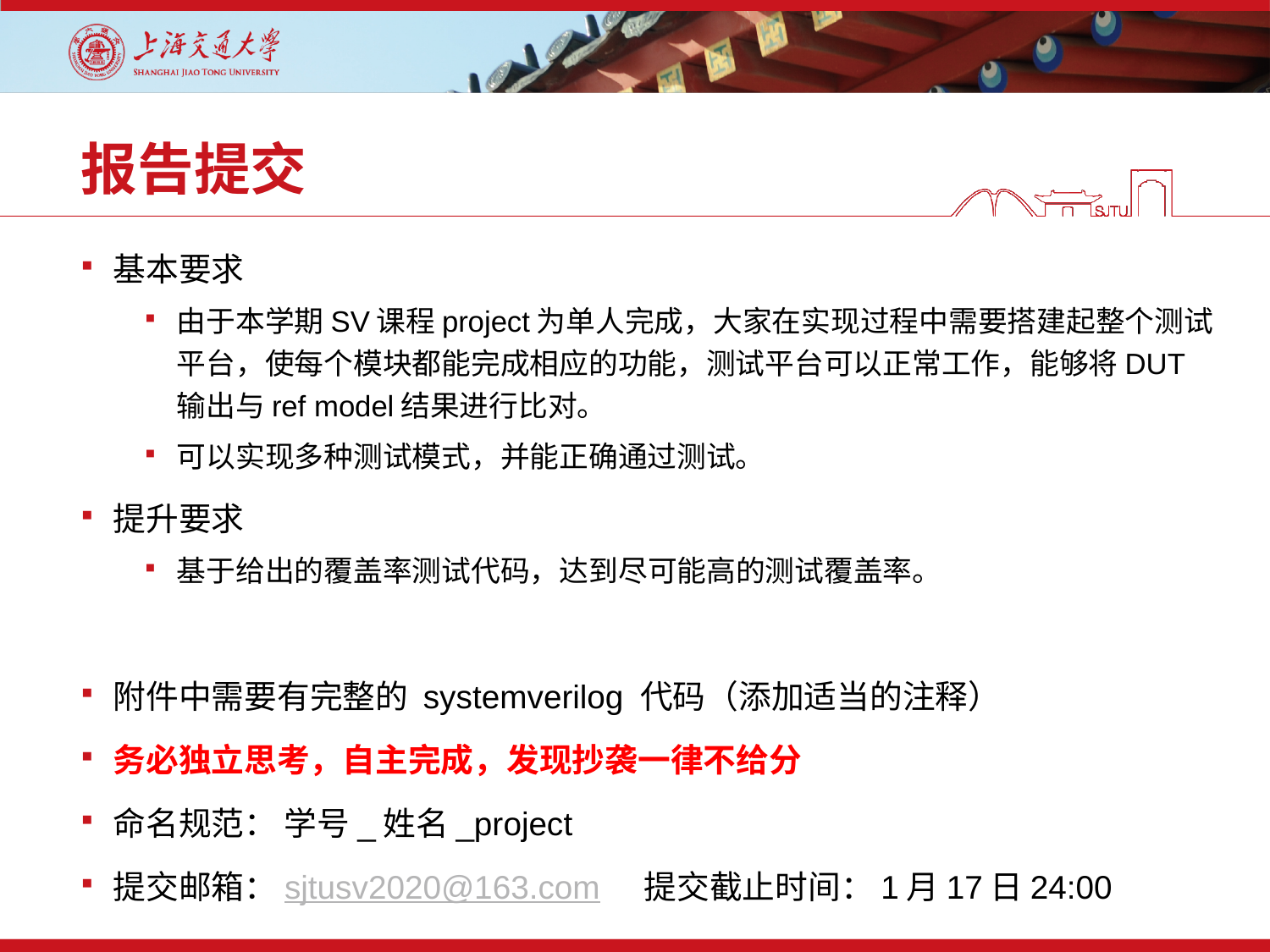

# 报告提交
基本要求
由于本学期SV课程project为单人完成，大家在实现过程中需要搭建起整个测试平台，使每个模块都能完成相应的功能，测试平台可以正常工作，能够将DUT输出与ref model结果进行比对。
可以实现多种测试模式，并能正确通过测试。
提升要求
基于给出的覆盖率测试代码，达到尽可能高的测试覆盖率。

附件中需要有完整的 systemverilog 代码（添加适当的注释）
务必独立思考，自主完成，发现抄袭一律不给分
命名规范： 学号_姓名_project
提交邮箱：sjtusv2020@163.com    提交截止时间：1月17日24:00